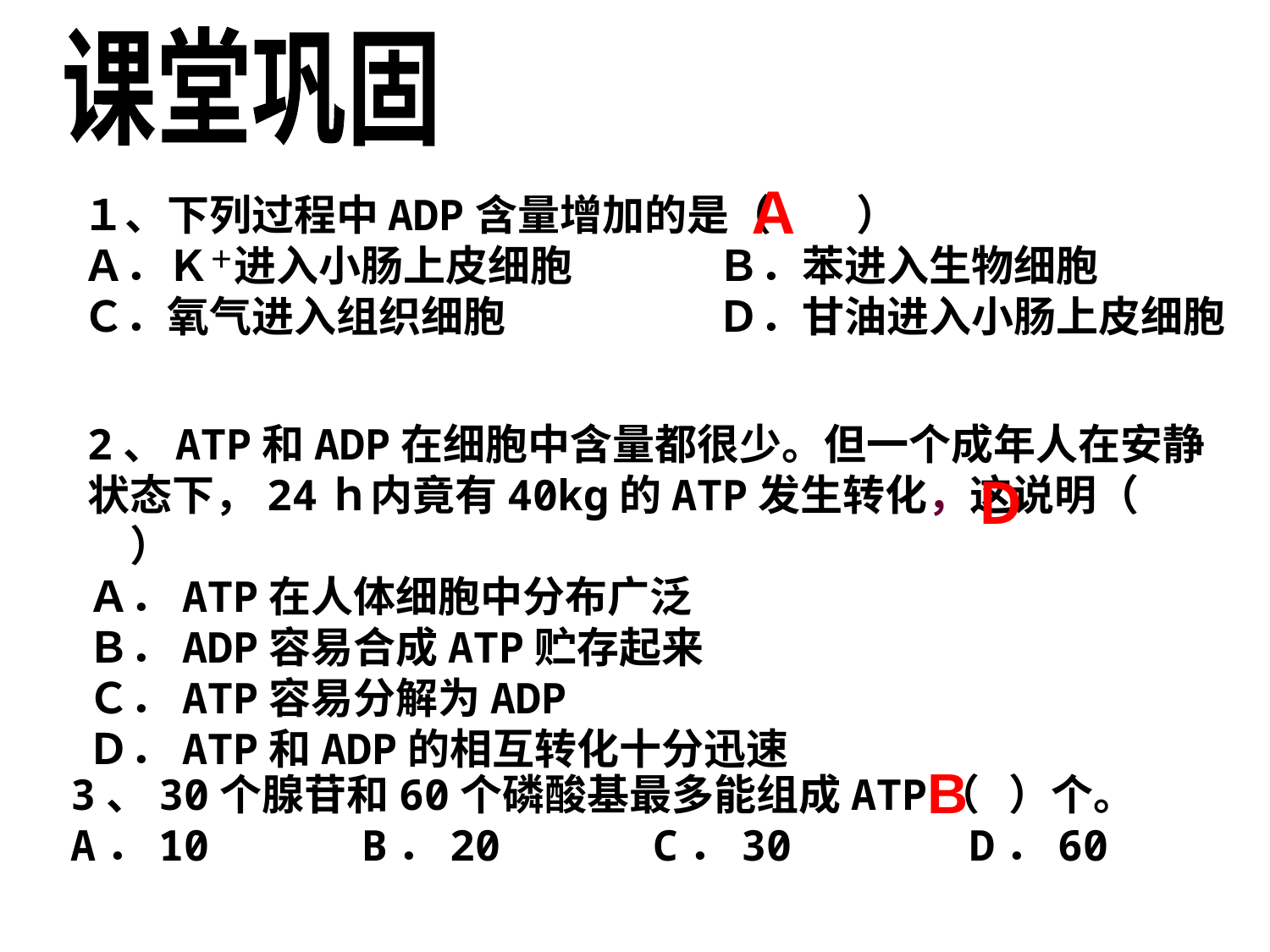

课堂巩固
Ａ
１、下列过程中ADP含量增加的是（　　）
Ａ．Ｋ＋进入小肠上皮细胞		Ｂ．苯进入生物细胞
Ｃ．氧气进入组织细胞		Ｄ．甘油进入小肠上皮细胞
2、ATP和ADP在细胞中含量都很少。但一个成年人在安静状态下，24ｈ内竟有40kg的ATP发生转化，这说明（　　）
Ａ．ATP在人体细胞中分布广泛
Ｂ．ADP容易合成ATP贮存起来
Ｃ．ATP容易分解为ADP
Ｄ．ATP和ADP的相互转化十分迅速
Ｄ
B
3、30个腺苷和60个磷酸基最多能组成ATP（   ）个。
A．10      B．20      C．30       D．60